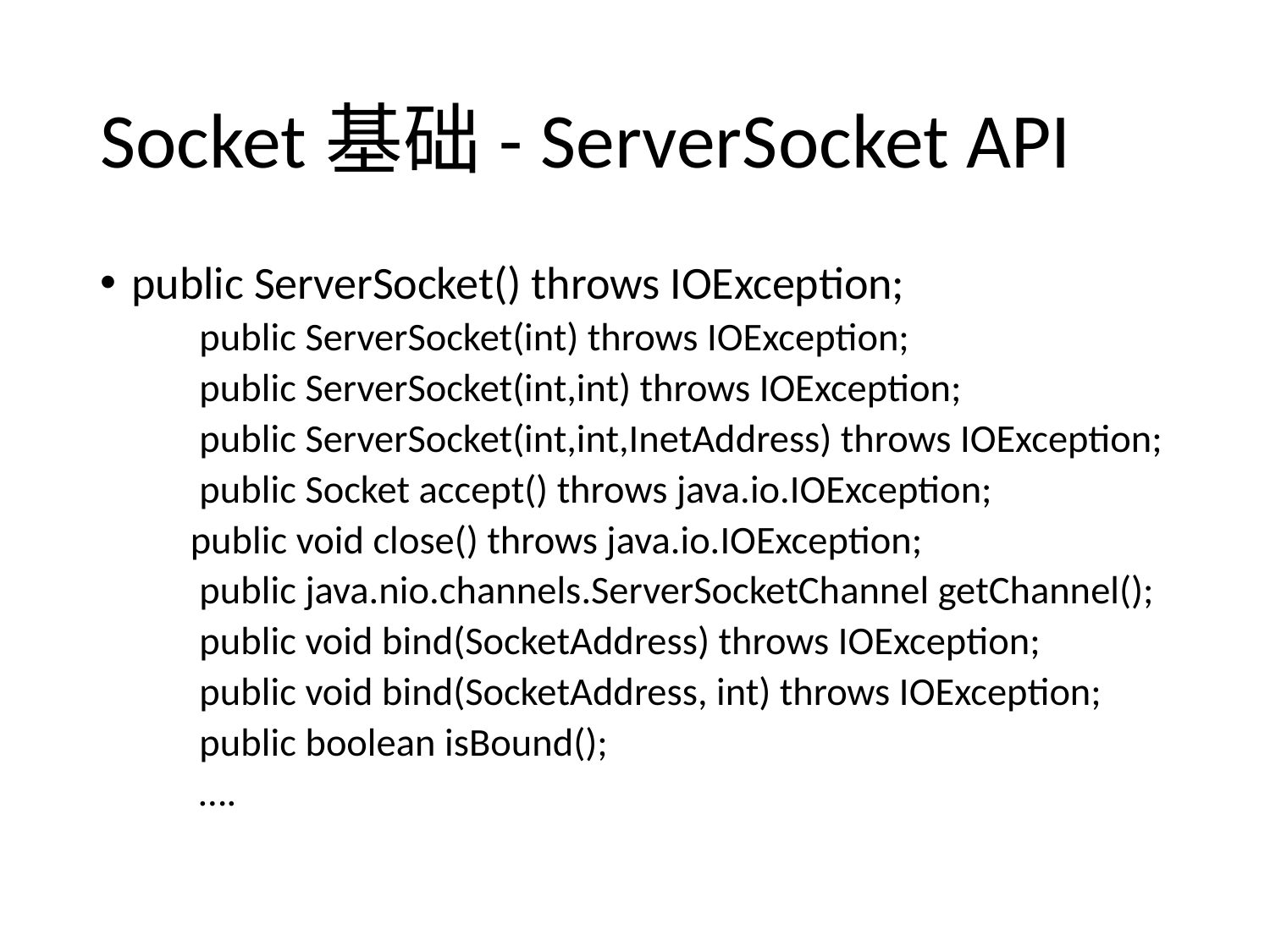

# Socket基础- ServerSocket API
public ServerSocket() throws IOException;
    public ServerSocket(int) throws IOException;
    public ServerSocket(int,int) throws IOException;
    public ServerSocket(int,int,InetAddress) throws IOException;
    public Socket accept() throws java.io.IOException;
   public void close() throws java.io.IOException;
    public java.nio.channels.ServerSocketChannel getChannel();
    public void bind(SocketAddress) throws IOException;
    public void bind(SocketAddress, int) throws IOException;
    public boolean isBound();
    ….